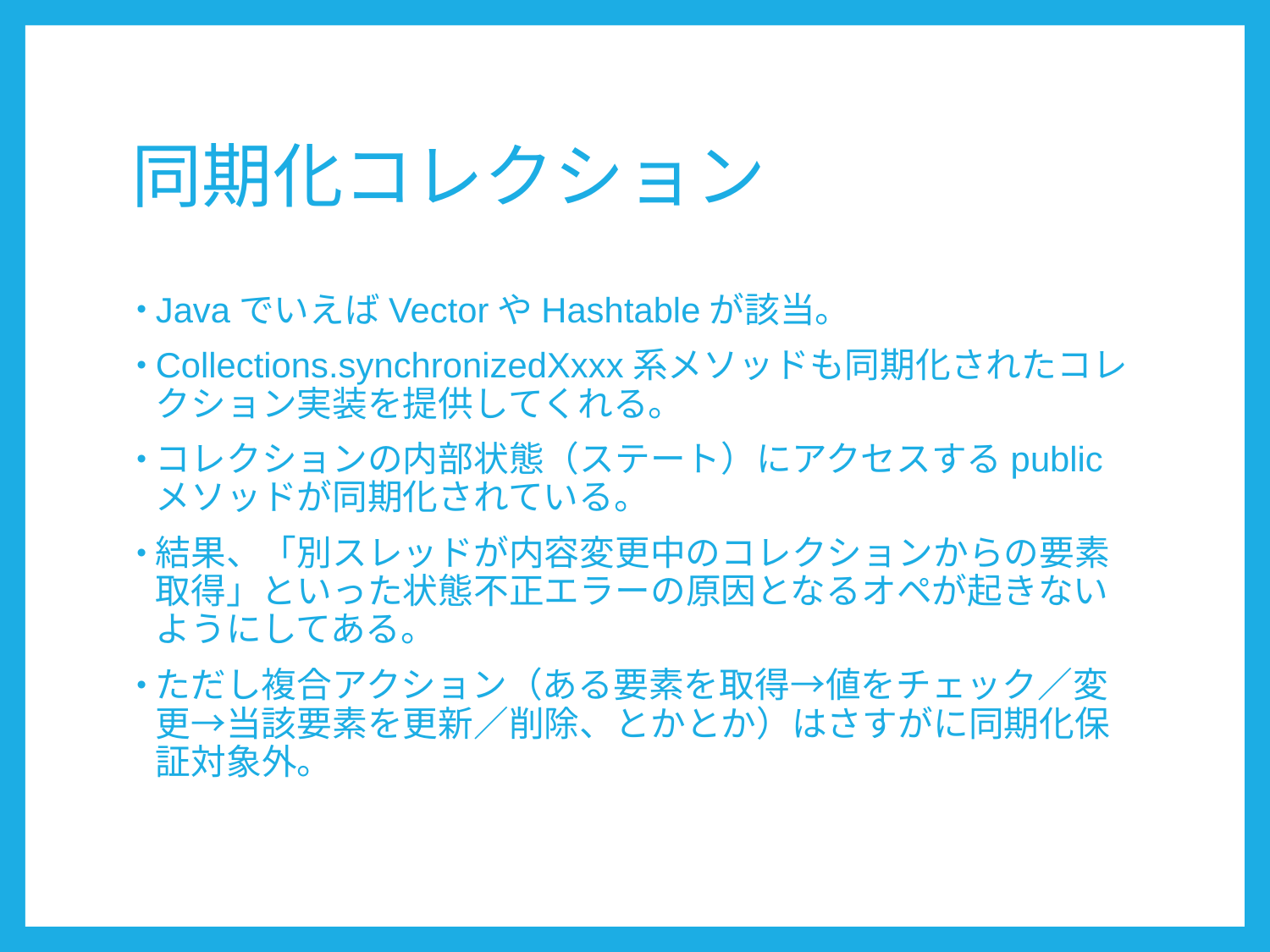

# 同期化コレクション
JavaでいえばVectorやHashtableが該当。
Collections.synchronizedXxxx系メソッドも同期化されたコレクション実装を提供してくれる。
コレクションの内部状態（ステート）にアクセスするpublicメソッドが同期化されている。
結果、「別スレッドが内容変更中のコレクションからの要素取得」といった状態不正エラーの原因となるオペが起きないようにしてある。
ただし複合アクション（ある要素を取得→値をチェック／変更→当該要素を更新／削除、とかとか）はさすがに同期化保証対象外。